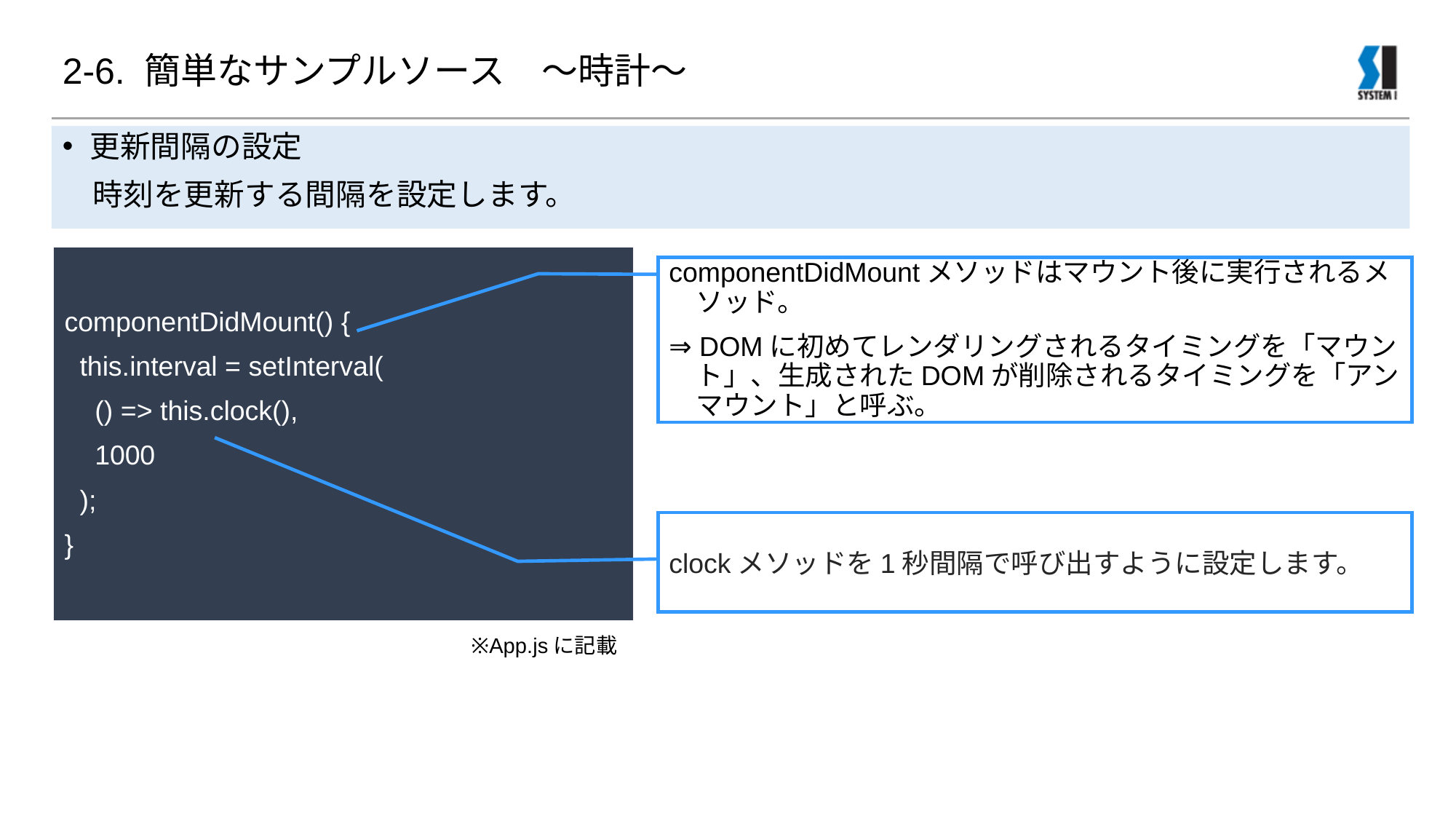

# 2-6. 簡単なサンプルソース　～時計～
更新間隔の設定
　時刻を更新する間隔を設定します。
componentDidMount() {
  this.interval = setInterval(
    () => this.clock(),
    1000
  );
}
componentDidMountメソッドはマウント後に実行されるメソッド。
⇒ DOMに初めてレンダリングされるタイミングを「マウント」、生成されたDOMが削除されるタイミングを「アンマウント」と呼ぶ。
clockメソッドを1秒間隔で呼び出すように設定します。
※App.jsに記載